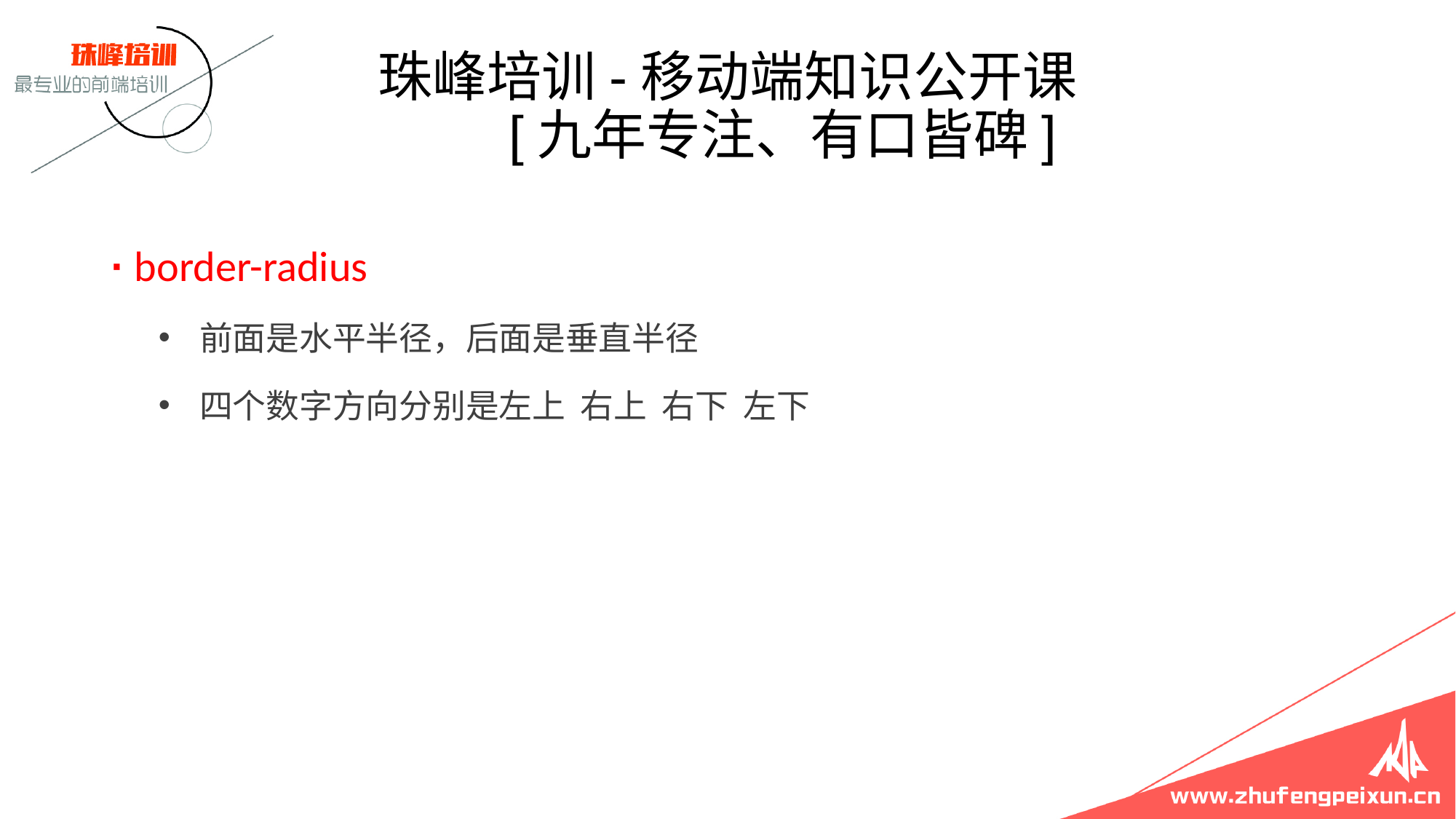

# 珠峰培训-移动端知识公开课 [九年专注、有口皆碑]
· border-radius
前面是水平半径，后面是垂直半径
四个数字方向分别是左上  右上  右下  左下